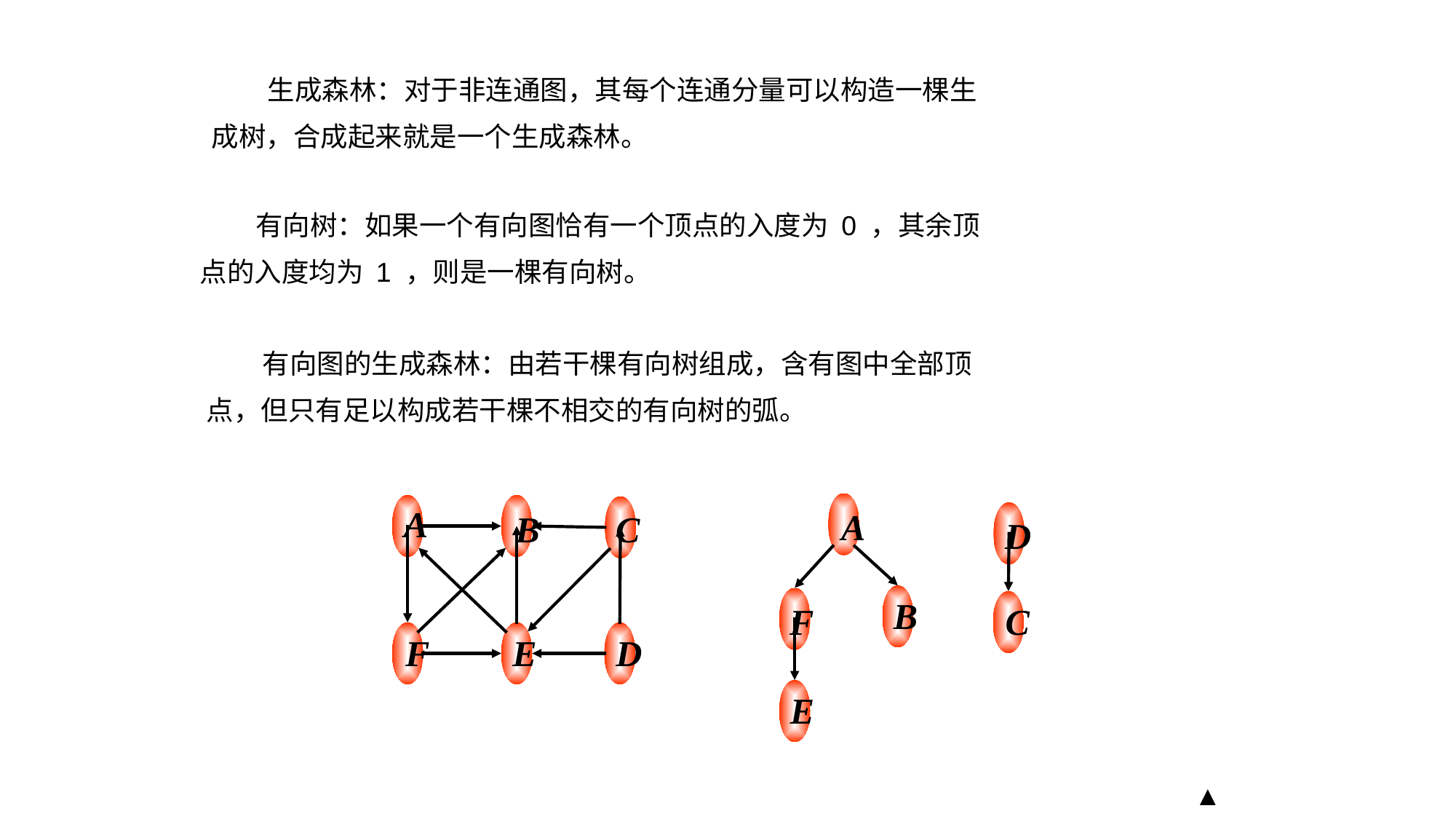

生成森林：对于非连通图，其每个连通分量可以构造一棵生
成树，合成起来就是一个生成森林。
        有向树：如果一个有向图恰有一个顶点的入度为 0 ，其余顶
点的入度均为 1 ，则是一棵有向树。
        有向图的生成森林：由若干棵有向树组成，含有图中全部顶
点，但只有足以构成若干棵不相交的有向树的弧。
A

D

B

F
C

E
A

B
C

F
E
D
▲